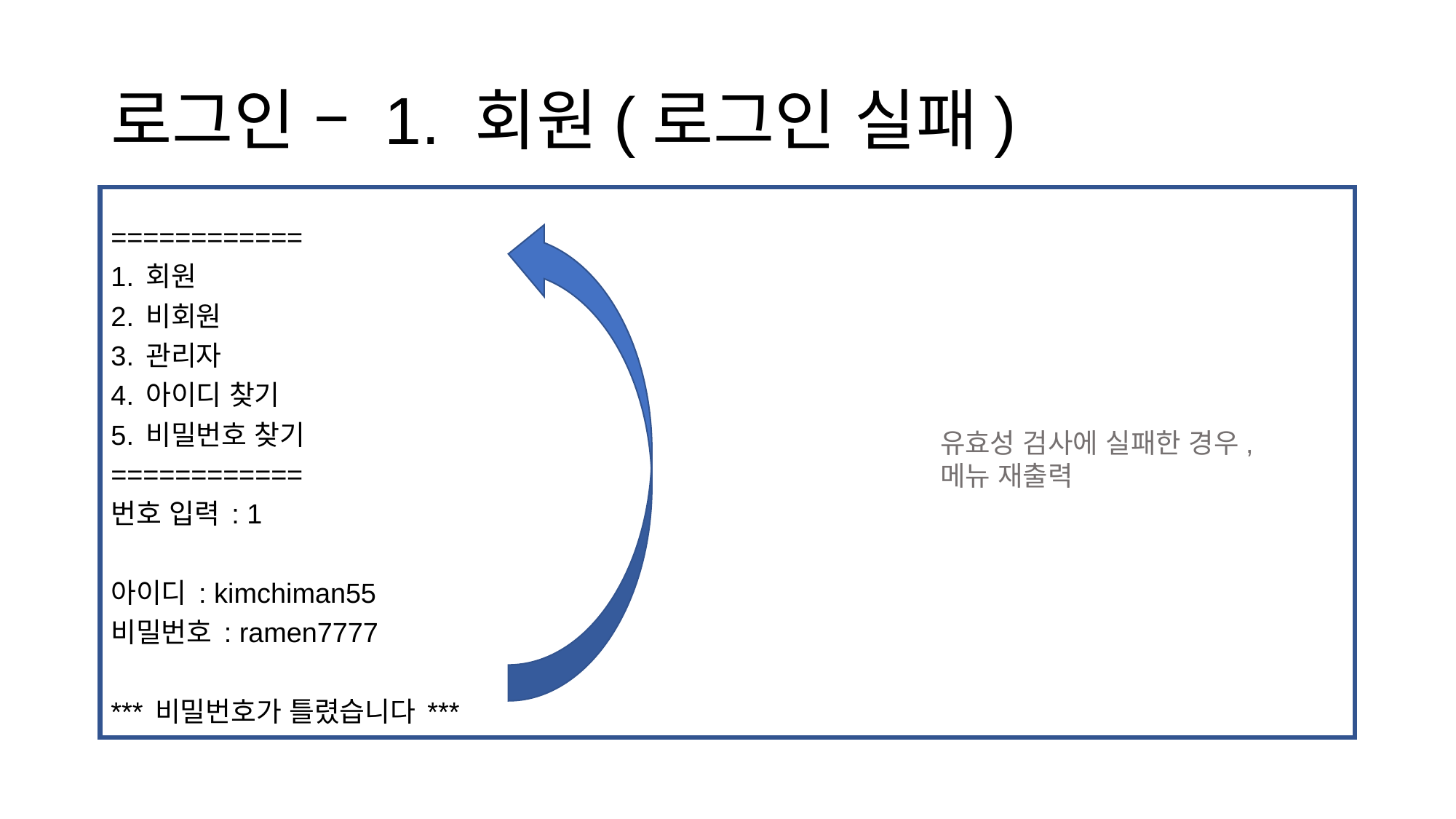

# 로그인 – 1. 회원(로그인 실패)

============
1. 회원
2. 비회원
3. 관리자
4. 아이디 찾기
5. 비밀번호 찾기
============
번호 입력 : 1

아이디 : kimchiman55
비밀번호 : ramen7777

*** 비밀번호가 틀렸습니다 ***

유효성 검사에 실패한 경우,
메뉴 재출력